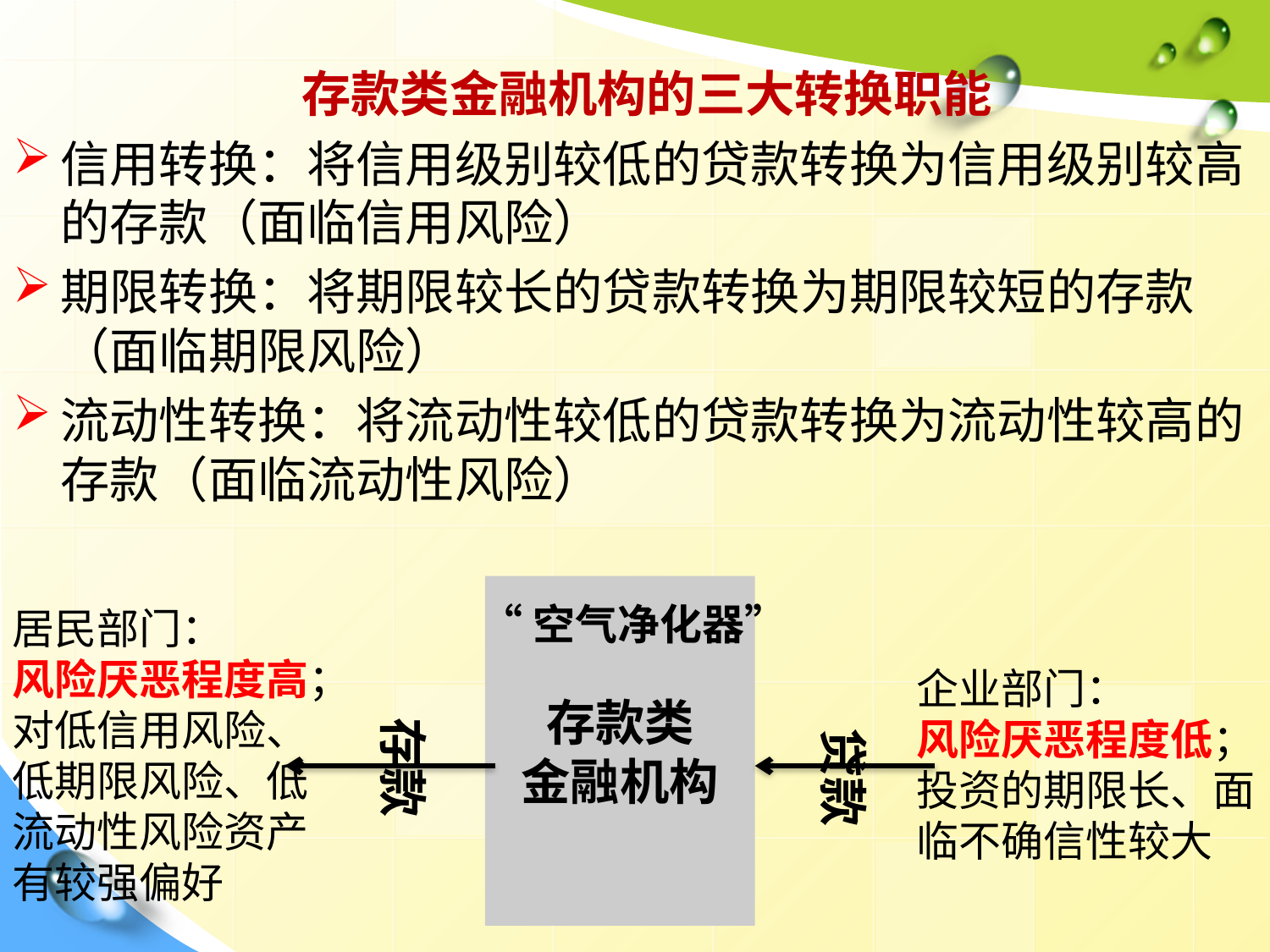

存款类金融机构的三大转换职能
信用转换：将信用级别较低的贷款转换为信用级别较高的存款（面临信用风险）
期限转换：将期限较长的贷款转换为期限较短的存款（面临期限风险）
流动性转换：将流动性较低的贷款转换为流动性较高的存款（面临流动性风险）

存款类
金融机构
“空气净化器”
居民部门：
风险厌恶程度高；
对低信用风险、低期限风险、低流动性风险资产
有较强偏好
企业部门：
风险厌恶程度低；
投资的期限长、面
临不确信性较大
存款
贷款